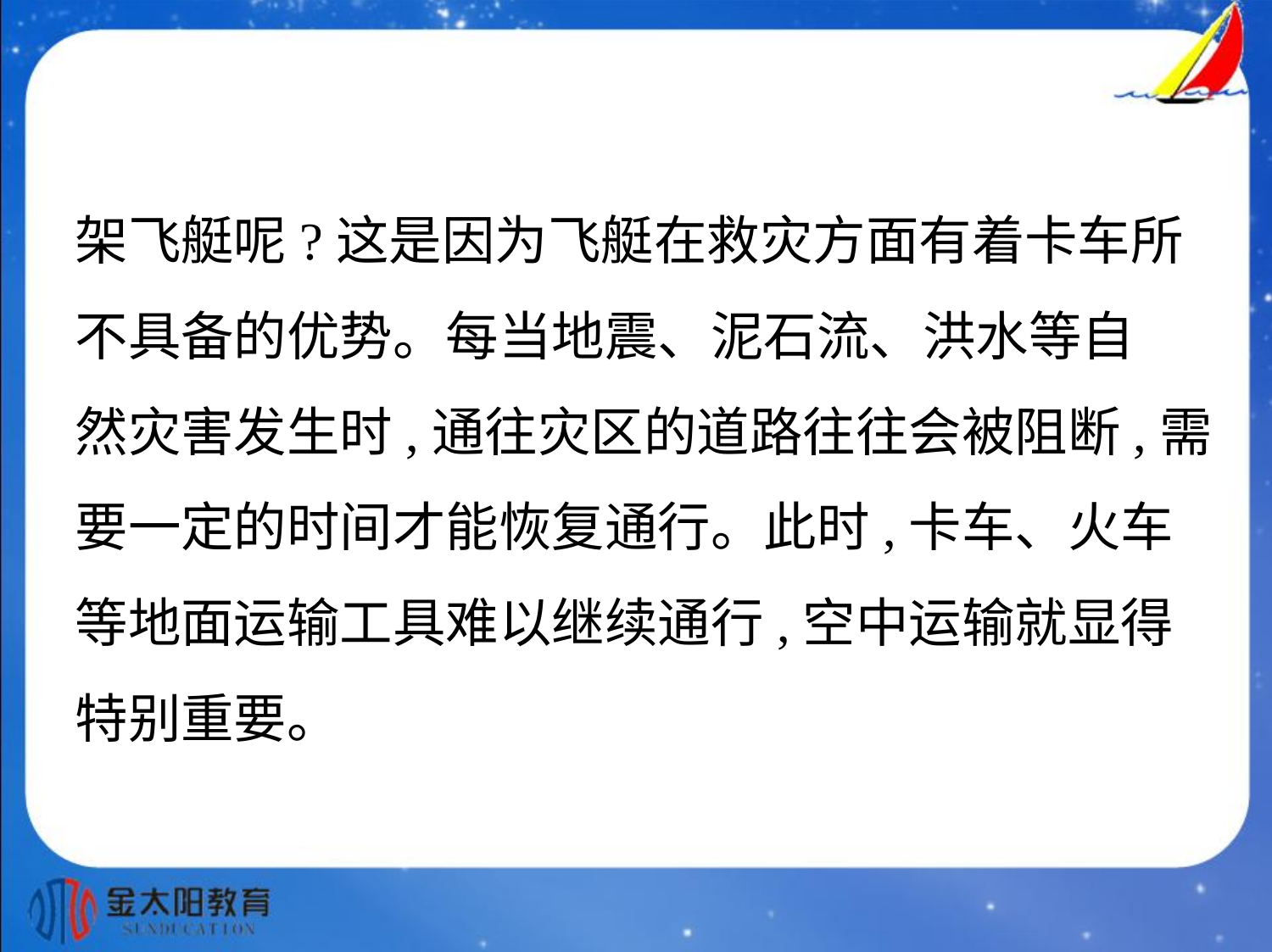

架飞艇呢?这是因为飞艇在救灾方面有着卡车所
不具备的优势。每当地震、泥石流、洪水等自
然灾害发生时,通往灾区的道路往往会被阻断,需
要一定的时间才能恢复通行。此时,卡车、火车
等地面运输工具难以继续通行,空中运输就显得
特别重要。